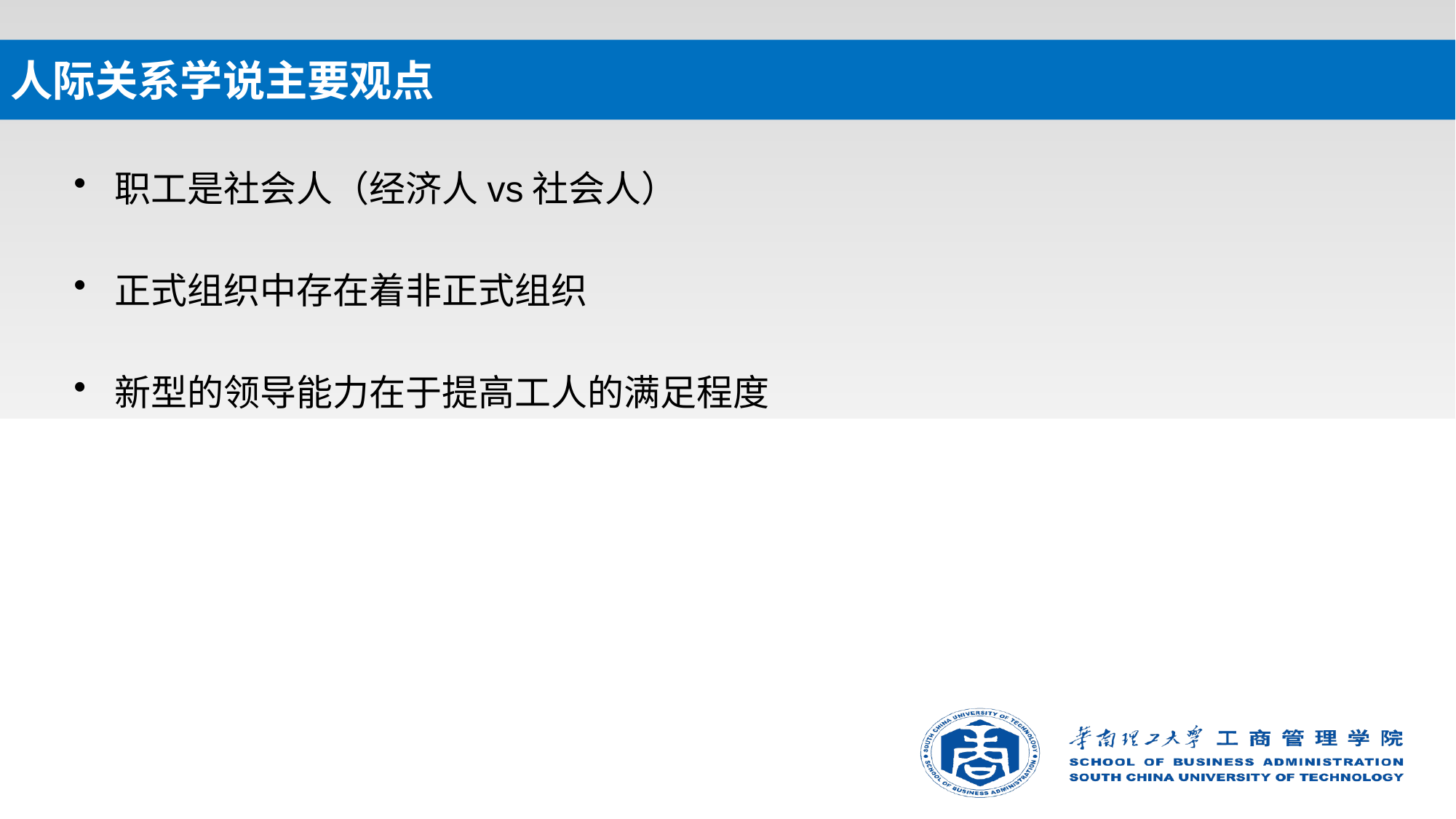

# 人际关系学说主要观点
职工是社会人（经济人vs社会人）

正式组织中存在着非正式组织

新型的领导能力在于提高工人的满足程度